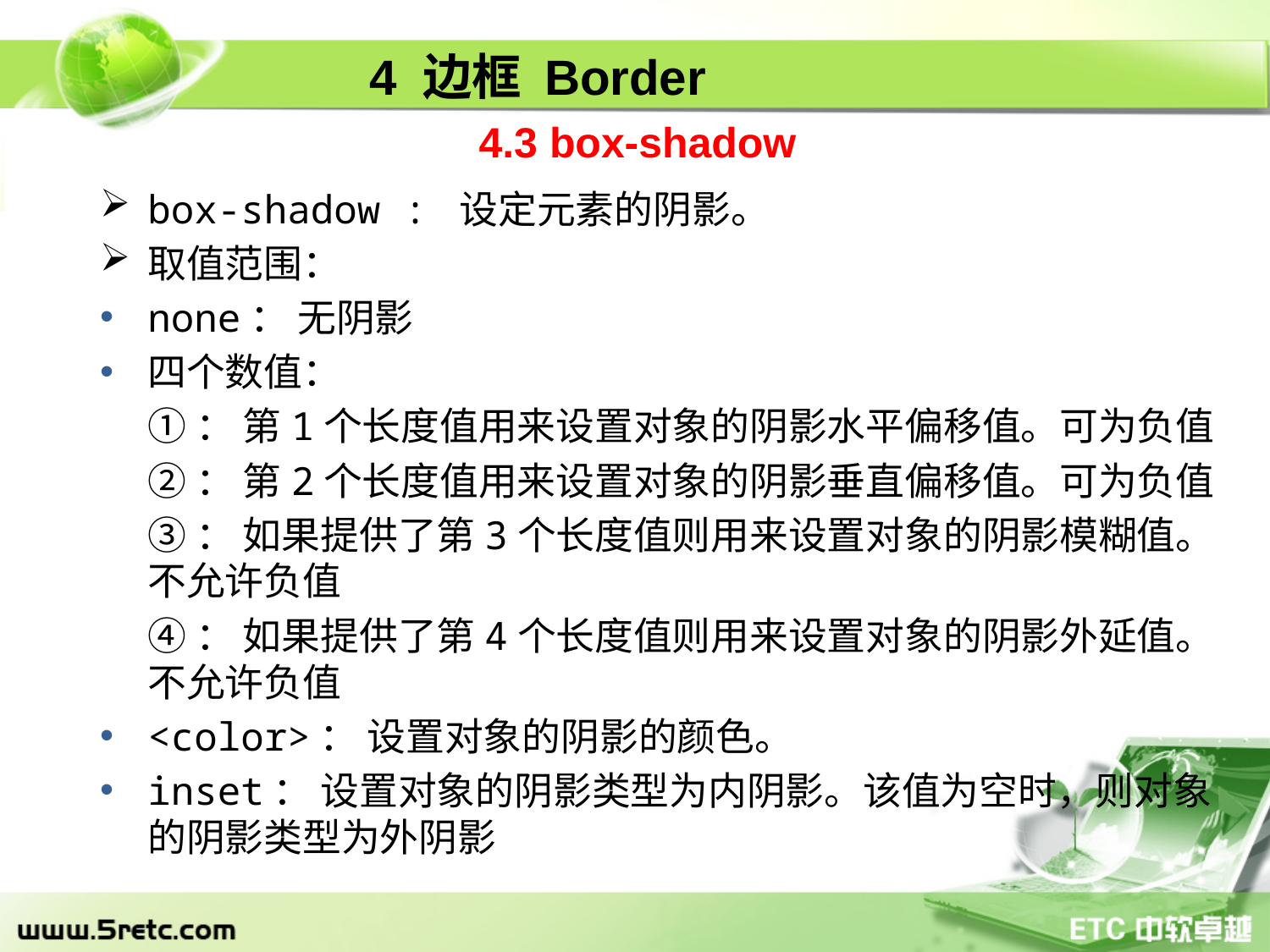

4 边框 Border

4.3 box-shadow
box-shadow : 设定元素的阴影。
取值范围：
none： 无阴影
四个数值：
	①： 第1个长度值用来设置对象的阴影水平偏移值。可为负值
	②： 第2个长度值用来设置对象的阴影垂直偏移值。可为负值
	③： 如果提供了第3个长度值则用来设置对象的阴影模糊值。不允许负值
	④： 如果提供了第4个长度值则用来设置对象的阴影外延值。不允许负值
<color>： 设置对象的阴影的颜色。
inset： 设置对象的阴影类型为内阴影。该值为空时，则对象的阴影类型为外阴影